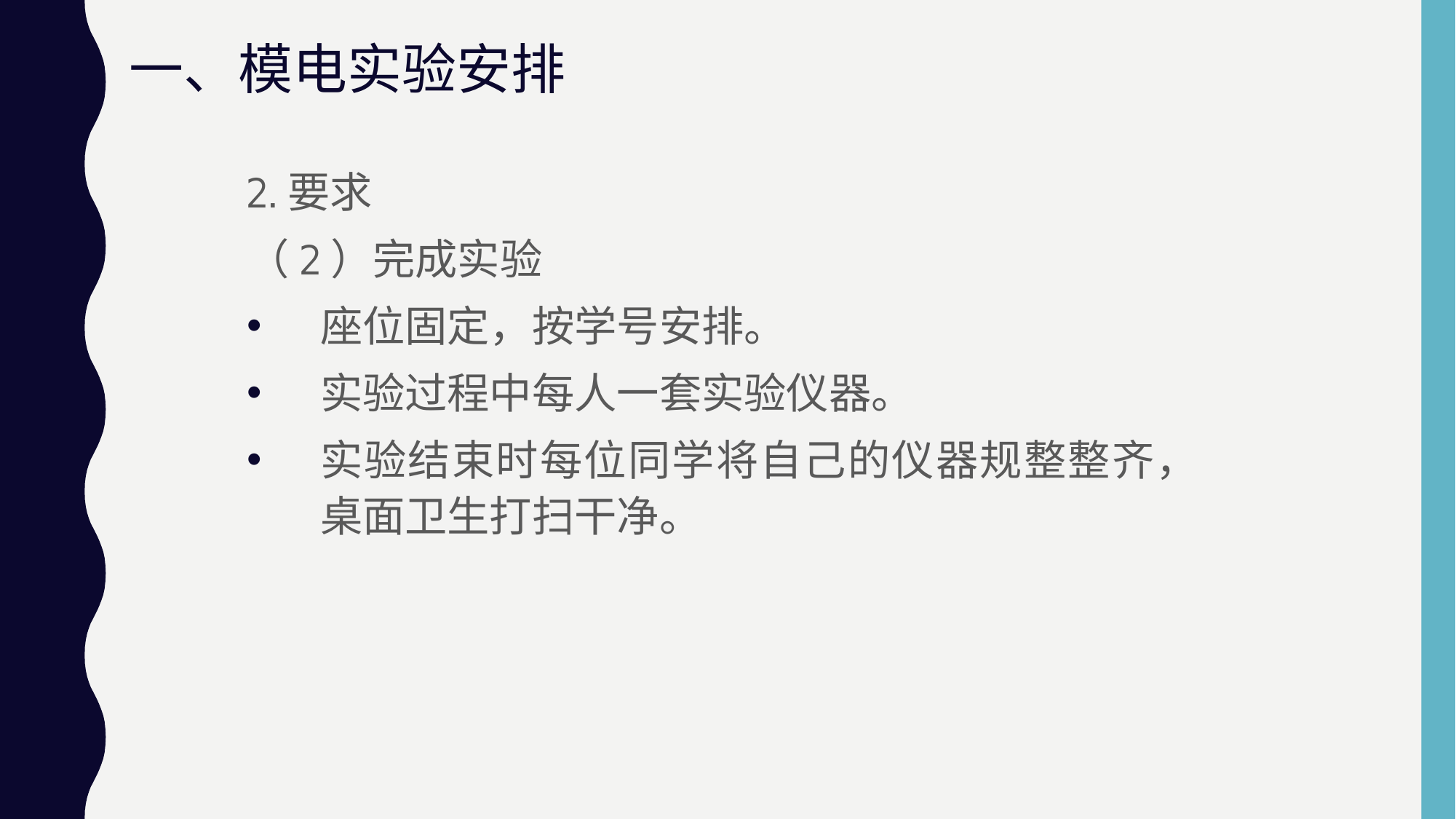

一、模电实验安排
2.要求
（2）完成实验
座位固定，按学号安排。
实验过程中每人一套实验仪器。
实验结束时每位同学将自己的仪器规整整齐，桌面卫生打扫干净。